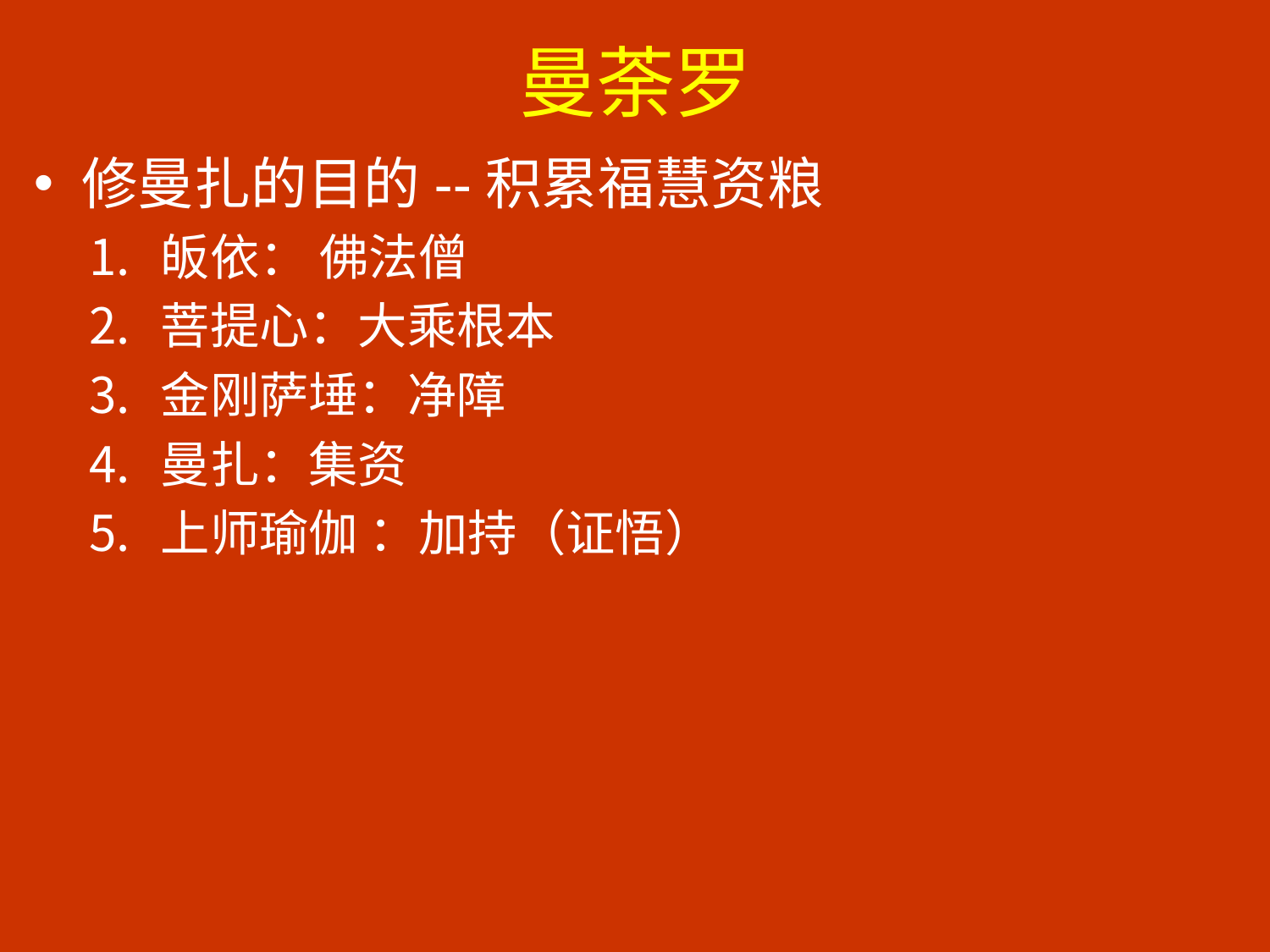

# 曼荼罗
修曼扎的目的--积累福慧资粮
皈依： 佛法僧
菩提心：大乘根本
金刚萨埵：净障
曼扎：集资
上师瑜伽 ：加持（证悟）